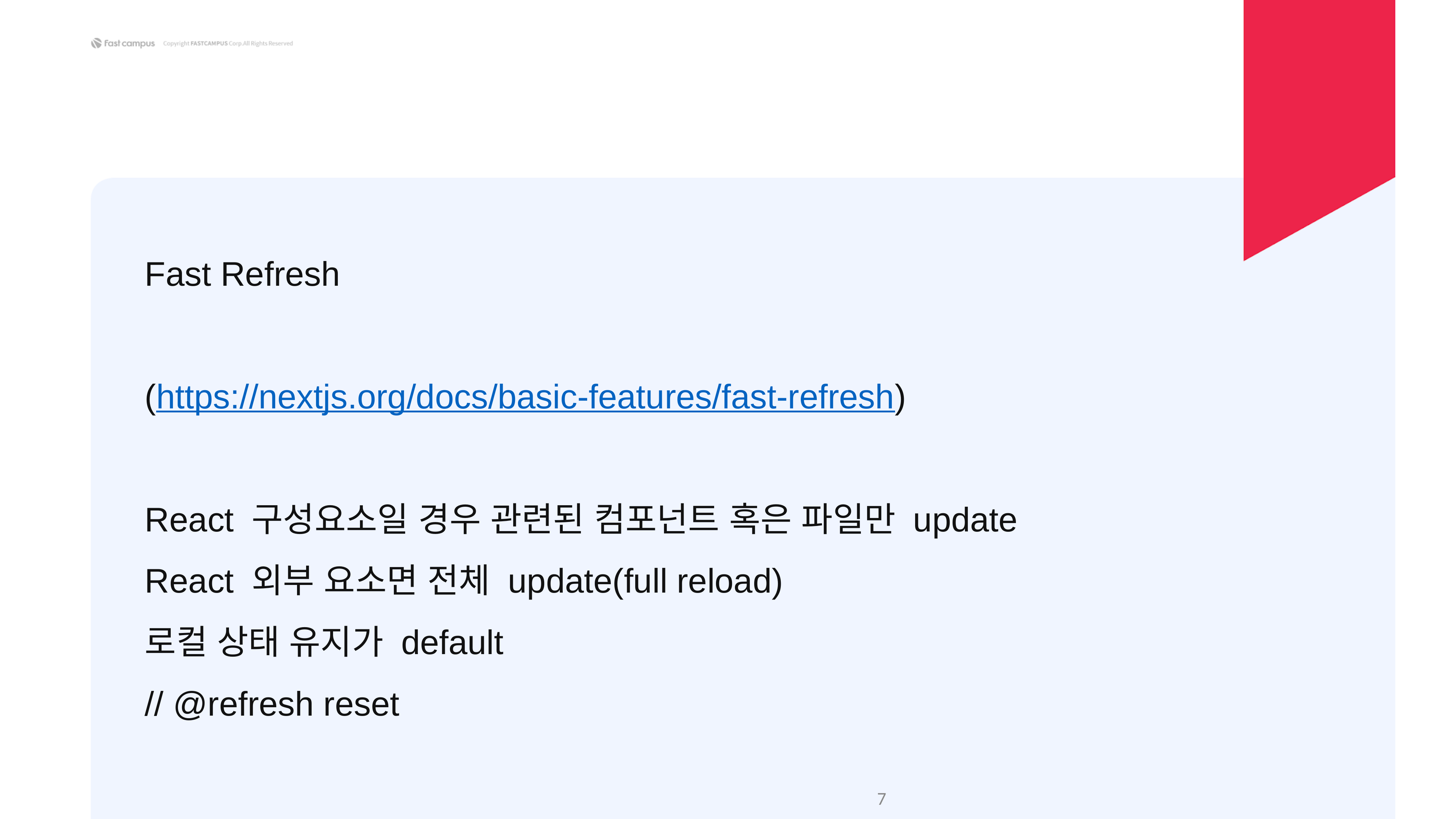

Fast Refresh

(https://nextjs.org/docs/basic-features/fast-refresh)

React 구성요소일 경우 관련된 컴포넌트 혹은 파일만 update
React 외부 요소면 전체 update(full reload)
로컬 상태 유지가 default
// @refresh reset
7